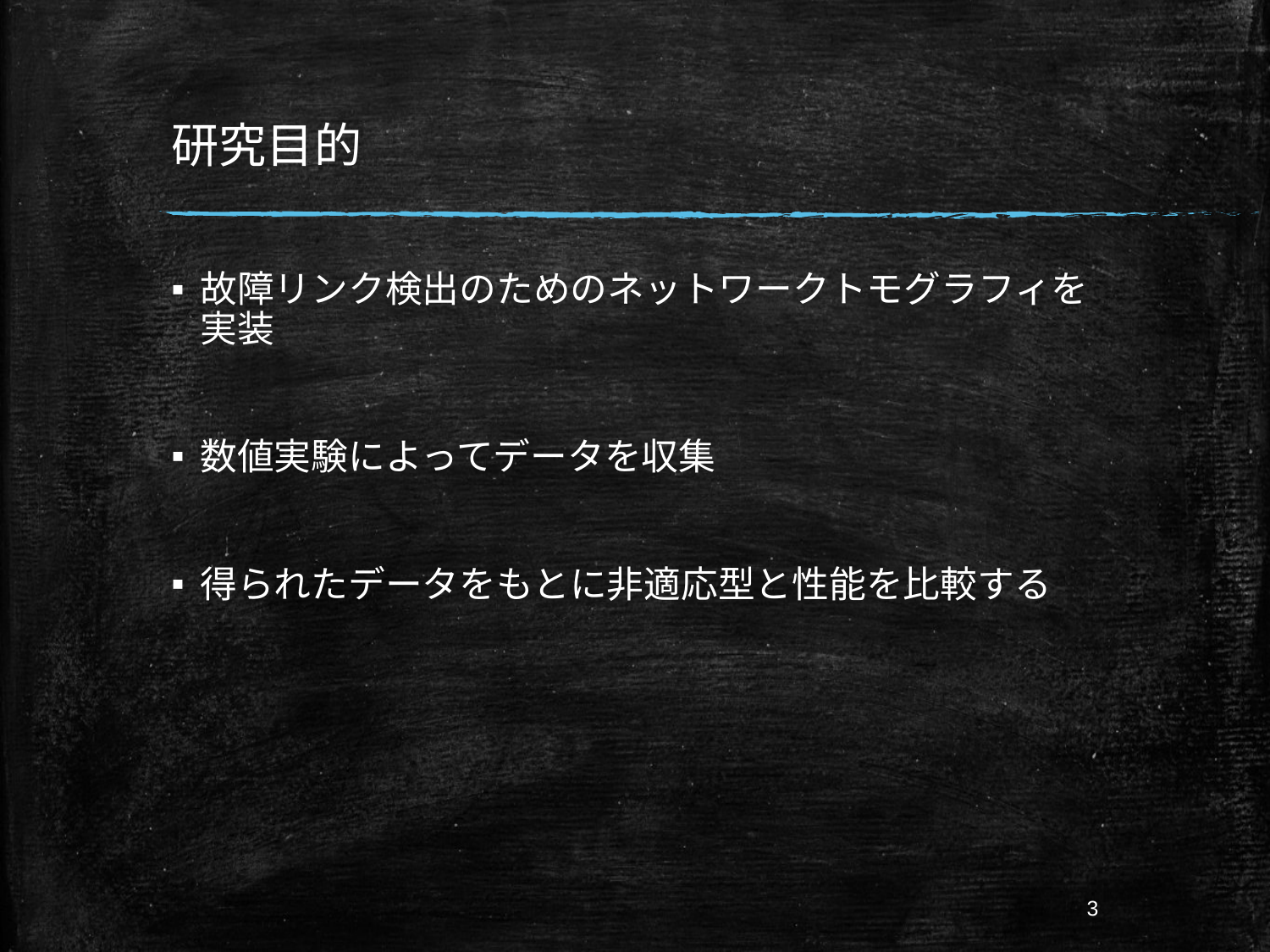

# 研究目的
故障リンク検出のためのネットワークトモグラフィを実装

数値実験によってデータを収集

得られたデータをもとに非適応型と性能を比較する
3